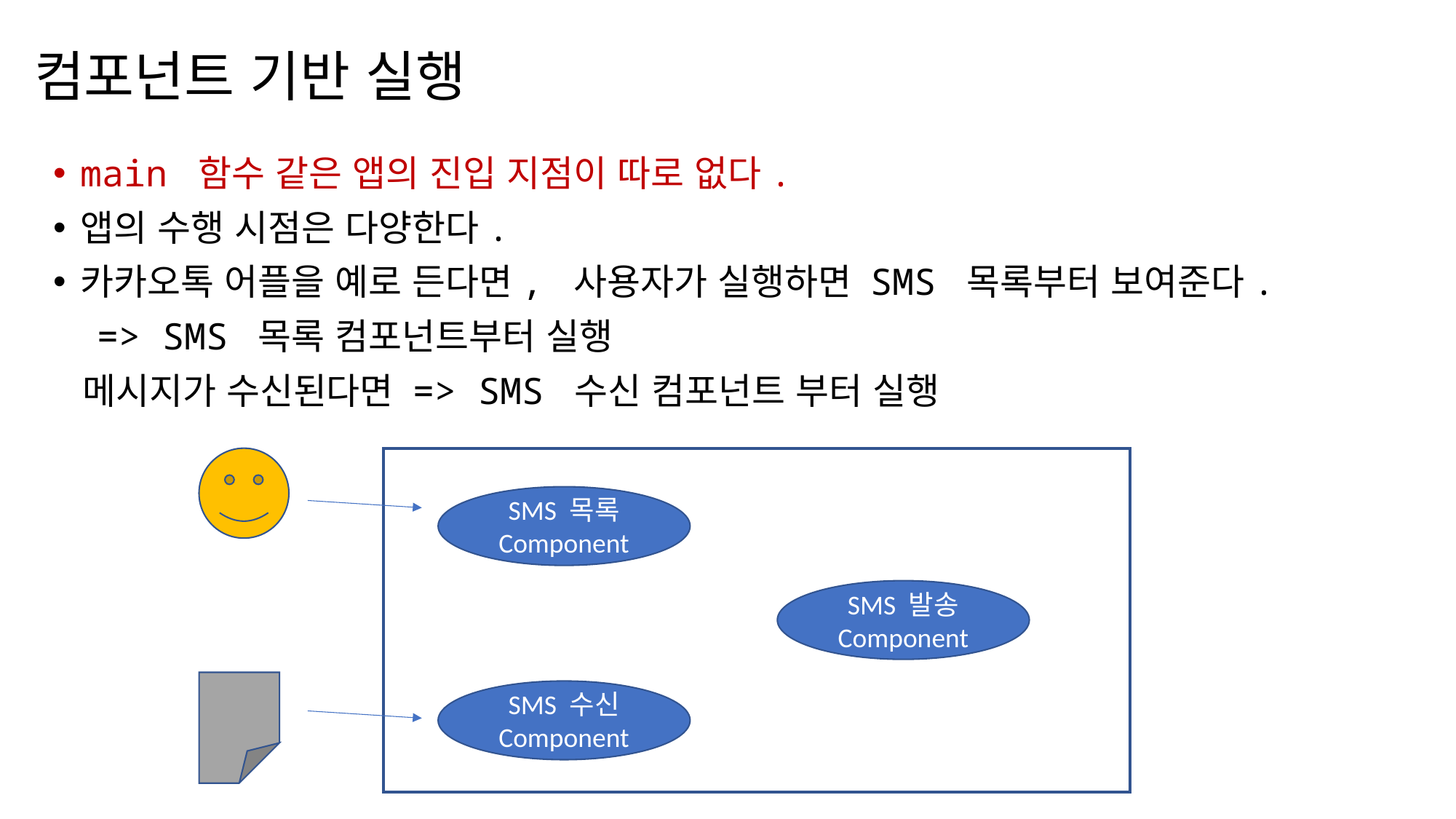

# 컴포넌트 기반 실행
main 함수 같은 앱의 진입 지점이 따로 없다.
앱의 수행 시점은 다양한다.
카카오톡 어플을 예로 든다면, 사용자가 실행하면 SMS 목록부터 보여준다.
  => SMS 목록 컴포넌트부터 실행
  메시지가 수신된다면 => SMS 수신 컴포넌트 부터 실행

SMS 목록
Component
SMS 발송
Component

SMS 수신
Component